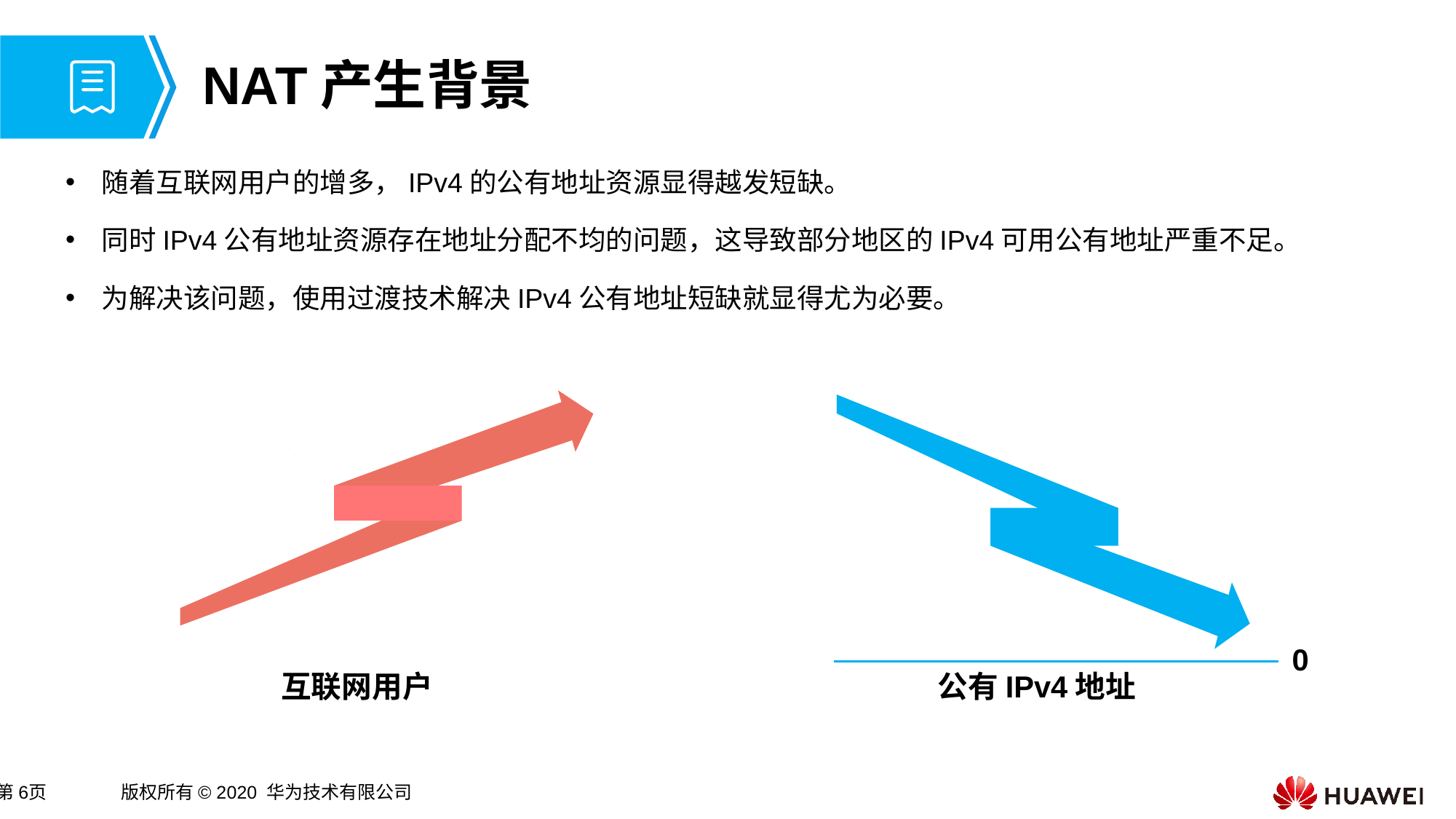

# NAT产生背景
随着互联网用户的增多，IPv4的公有地址资源显得越发短缺。
同时IPv4公有地址资源存在地址分配不均的问题，这导致部分地区的IPv4可用公有地址严重不足。
为解决该问题，使用过渡技术解决IPv4公有地址短缺就显得尤为必要。

0
互联网用户
公有IPv4地址